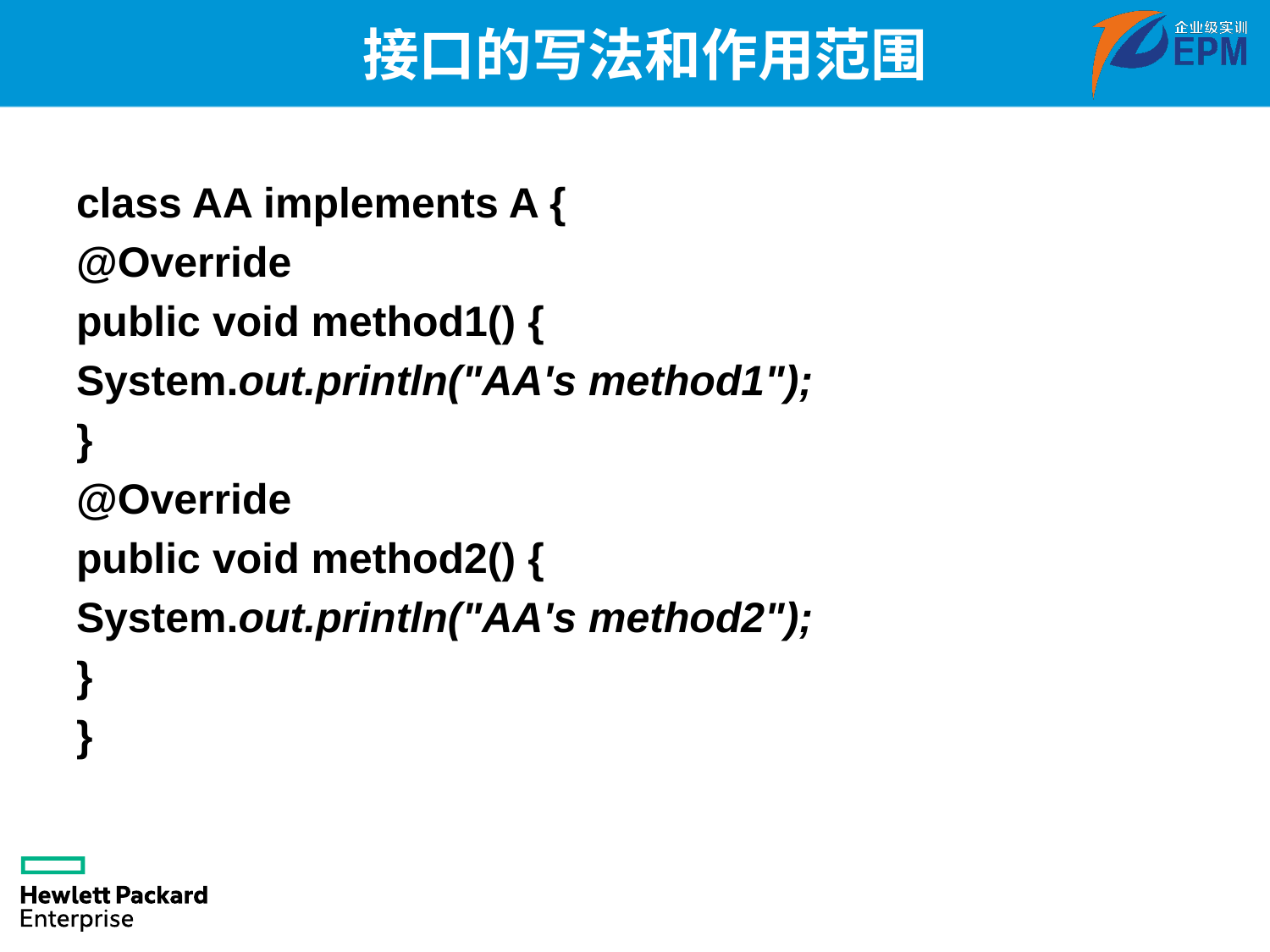

# 接口的写法和作用范围
class AA implements A {
@Override
public void method1() {
System.out.println("AA's method1");
}
@Override
public void method2() {
System.out.println("AA's method2");
}
}